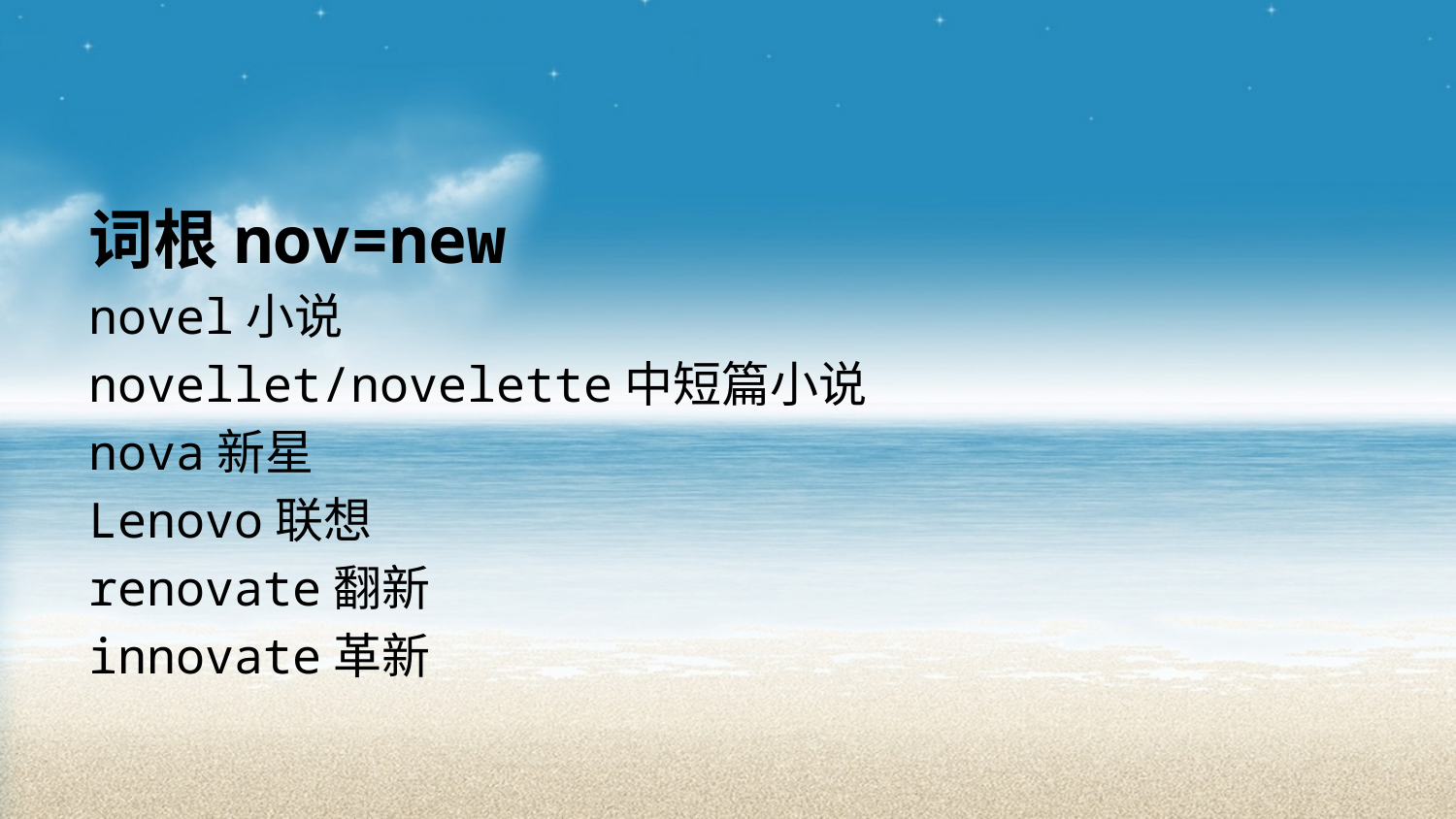

#
词根nov=new
novel小说
novellet/novelette中短篇小说
nova新星
Lenovo联想
renovate翻新
innovate革新